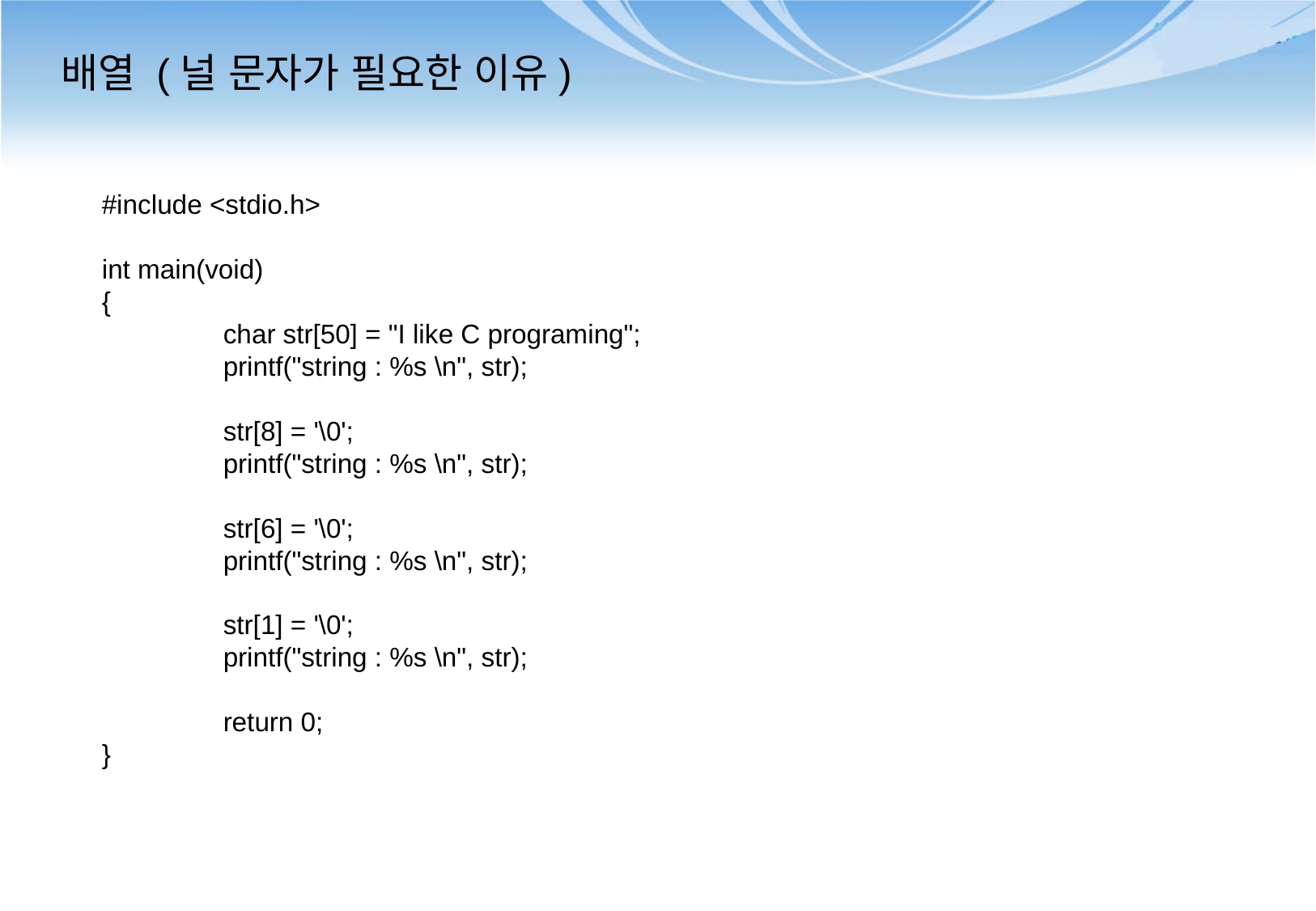

# 배열 (널 문자가 필요한 이유)

#include <stdio.h>

int main(void)
{
	char str[50] = "I like C programing";
	printf("string : %s \n", str);

	str[8] = '\0';
	printf("string : %s \n", str);

	str[6] = '\0';
	printf("string : %s \n", str);

	str[1] = '\0';
	printf("string : %s \n", str);

	return 0;
}